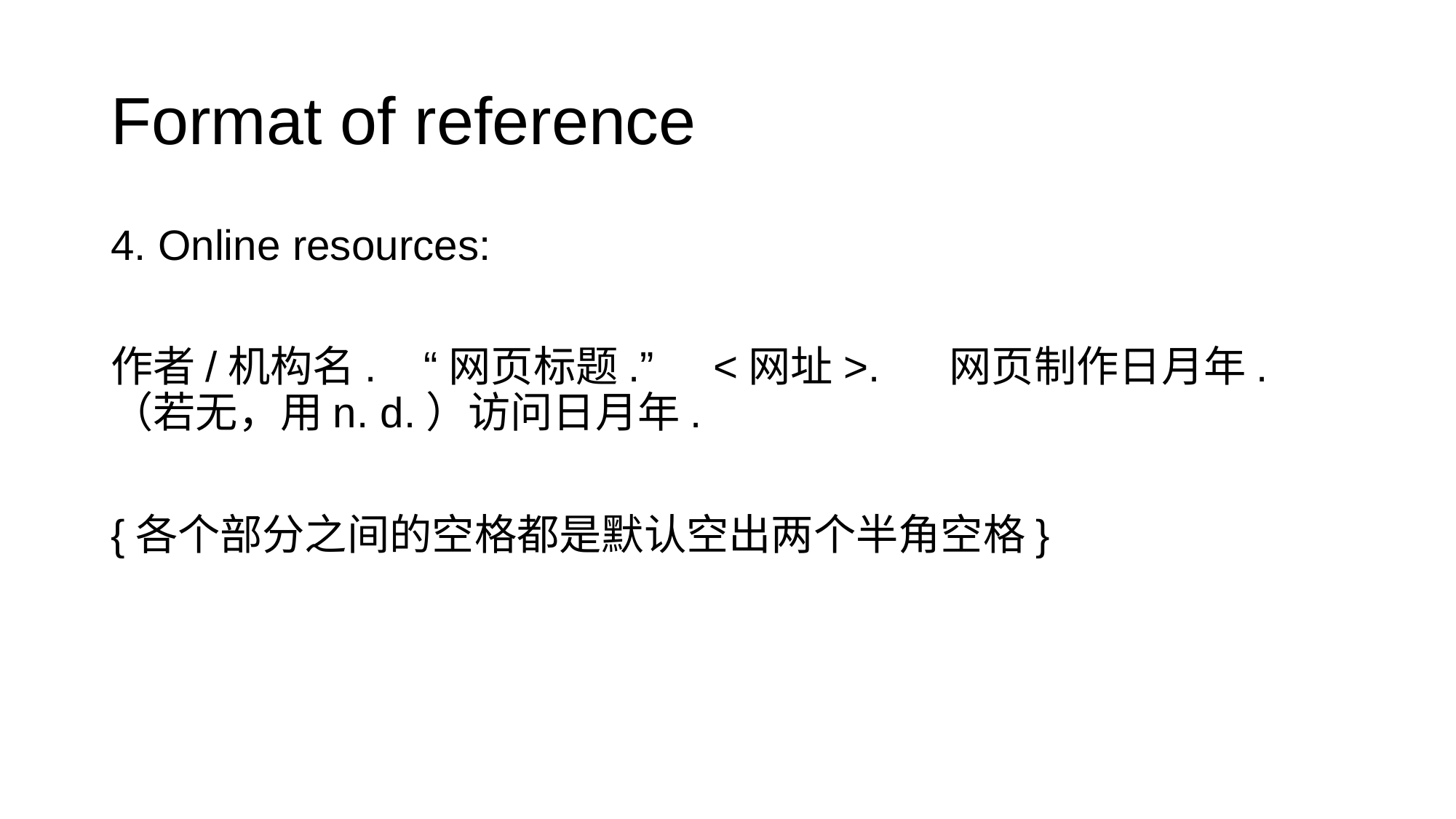

# Format of reference
4. Online resources:

作者/机构名.    “网页标题.”     <网址>.     网页制作日月年. （若无，用n. d.）访问日月年.

{各个部分之间的空格都是默认空出两个半角空格}